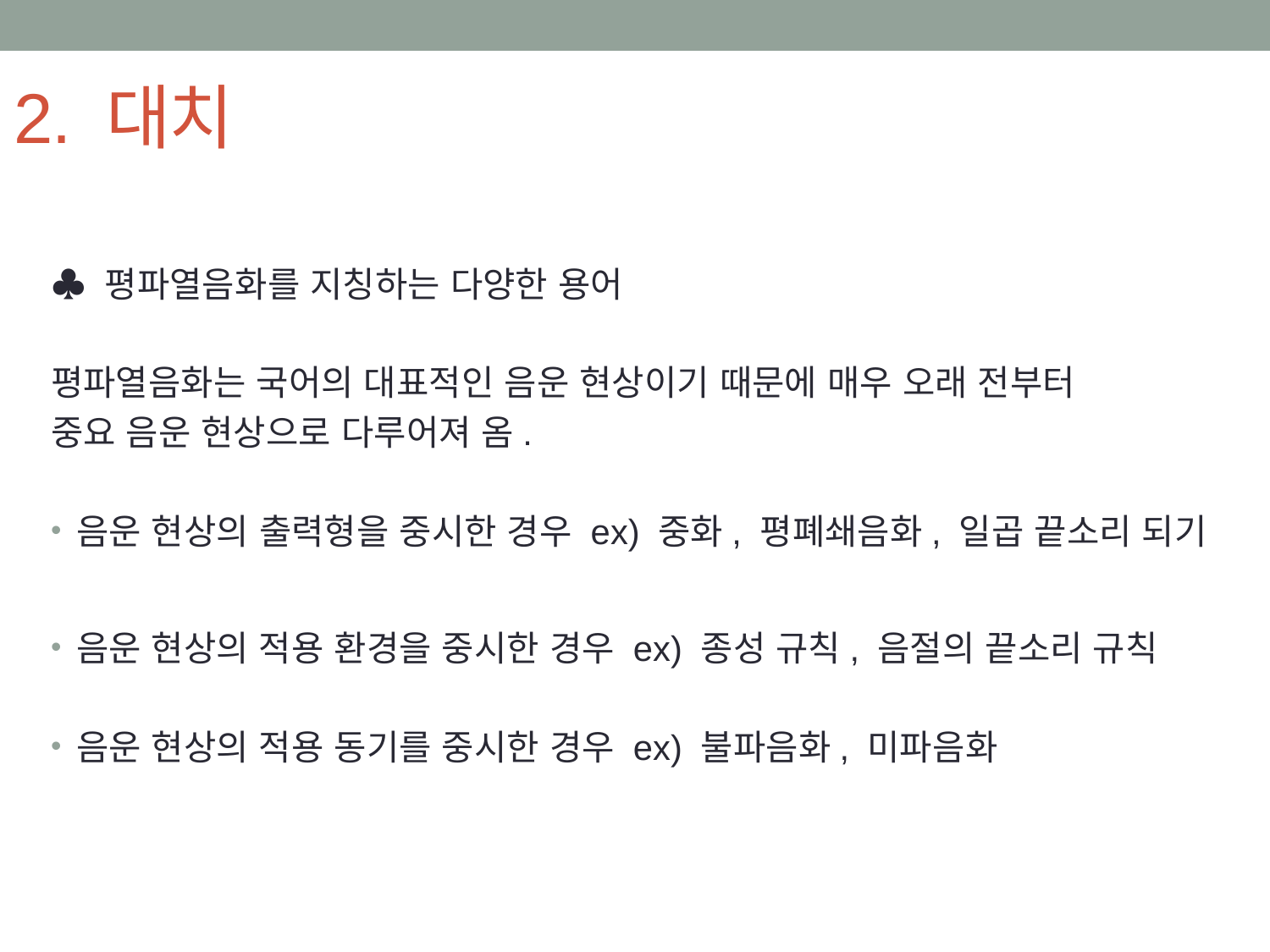

# 2. 대치

♣ 평파열음화를 지칭하는 다양한 용어

평파열음화는 국어의 대표적인 음운 현상이기 때문에 매우 오래 전부터
중요 음운 현상으로 다루어져 옴.

음운 현상의 출력형을 중시한 경우 ex) 중화, 평폐쇄음화, 일곱 끝소리 되기

음운 현상의 적용 환경을 중시한 경우 ex) 종성 규칙, 음절의 끝소리 규칙

음운 현상의 적용 동기를 중시한 경우 ex) 불파음화, 미파음화